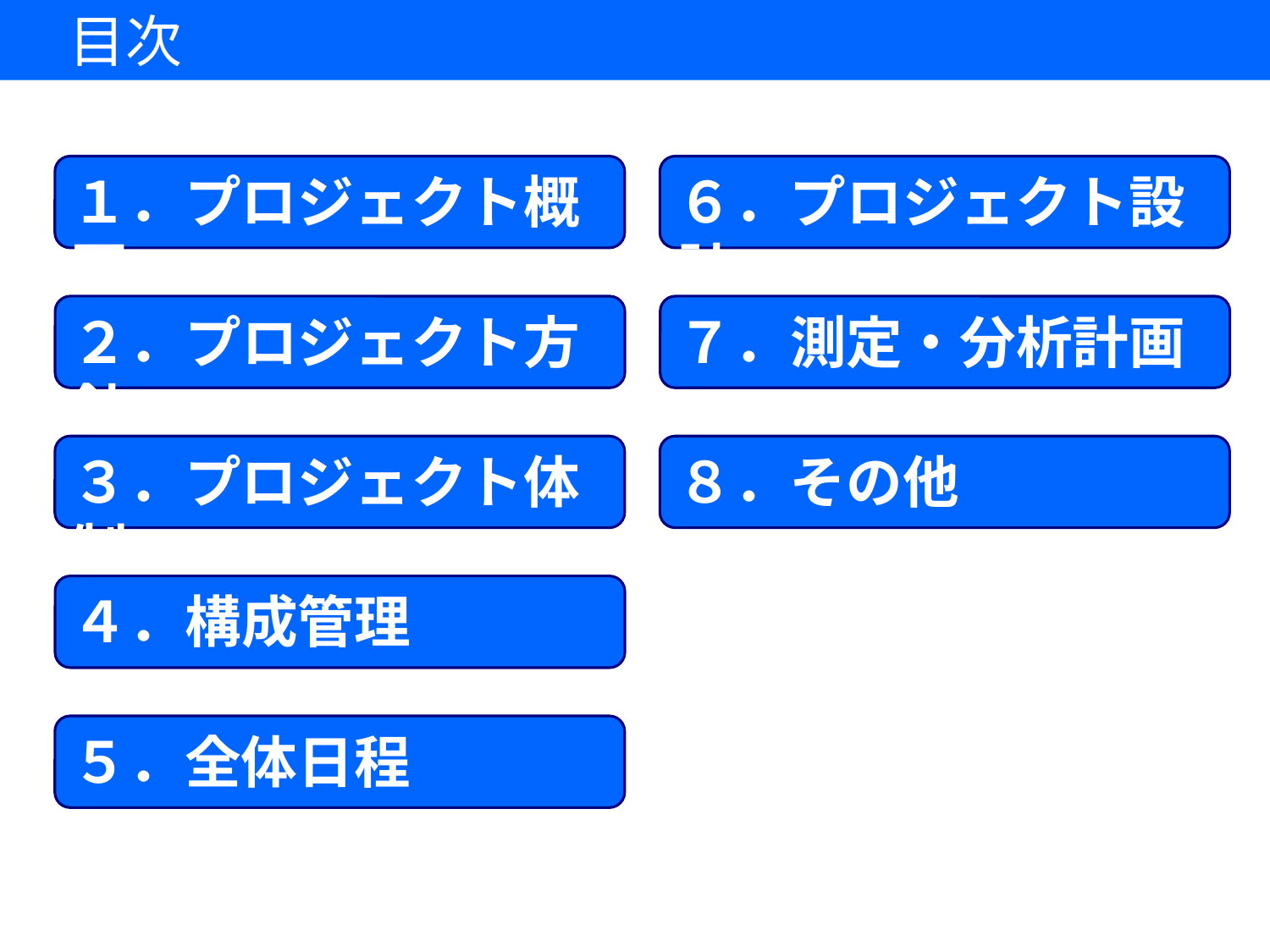

目次
１．プロジェクト概要
６．プロジェクト設計
２．プロジェクト方針
７．測定・分析計画
３．プロジェクト体制
８．その他
４．構成管理
５．全体日程